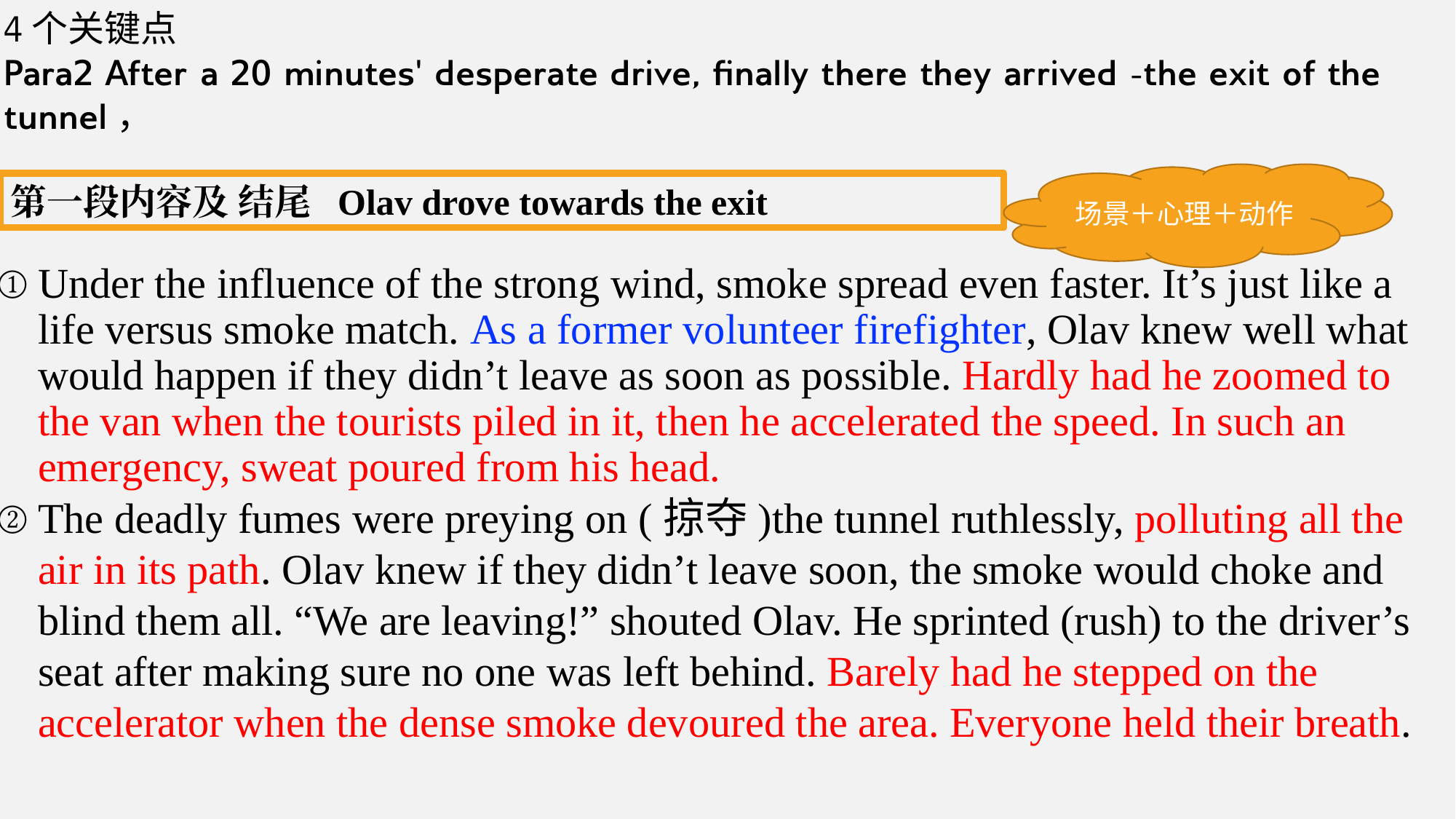

4个关键点
Para2 After a 20 minutes' desperate drive, finally there they arrived -the exit of the tunnel，

场景＋心理＋动作
第一段内容及 结尾  Olav drove towards the exit
Under the influence of the strong wind, smoke spread even faster. It’s just like a life versus smoke match. As a former volunteer firefighter, Olav knew well what would happen if they didn’t leave as soon as possible. Hardly had he zoomed to the van when the tourists piled in it, then he accelerated the speed. In such an emergency, sweat poured from his head.
The deadly fumes were preying on (掠夺)the tunnel ruthlessly, polluting all the air in its path. Olav knew if they didn’t leave soon, the smoke would choke and blind them all. “We are leaving!” shouted Olav. He sprinted (rush) to the driver’s seat after making sure no one was left behind. Barely had he stepped on the accelerator when the dense smoke devoured the area. Everyone held their breath.